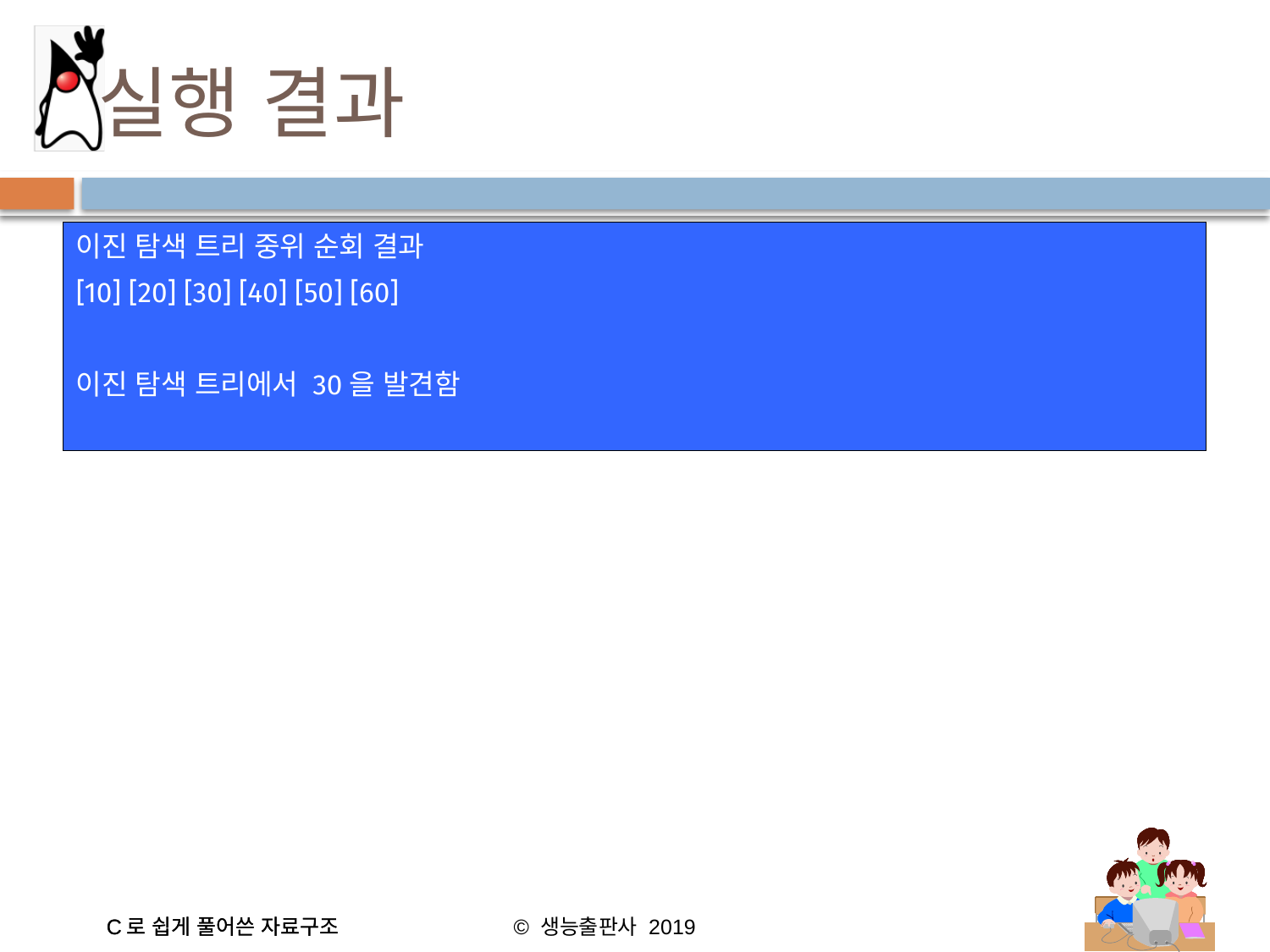

# 실행 결과
이진 탐색 트리 중위 순회 결과
[10] [20] [30] [40] [50] [60]

이진 탐색 트리에서 30을 발견함